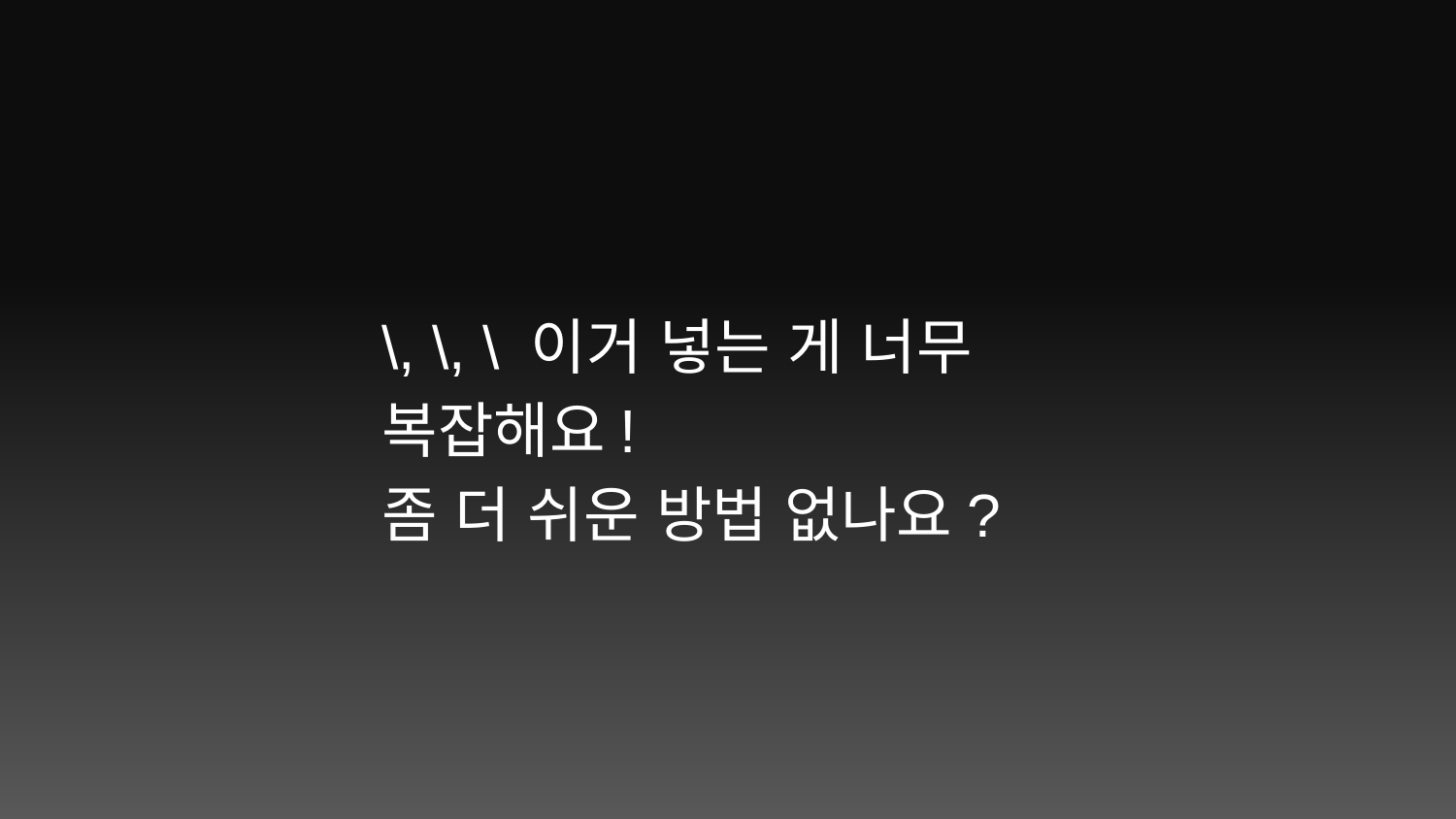

\, \, \ 이거 넣는 게 너무 복잡해요!
좀 더 쉬운 방법 없나요?